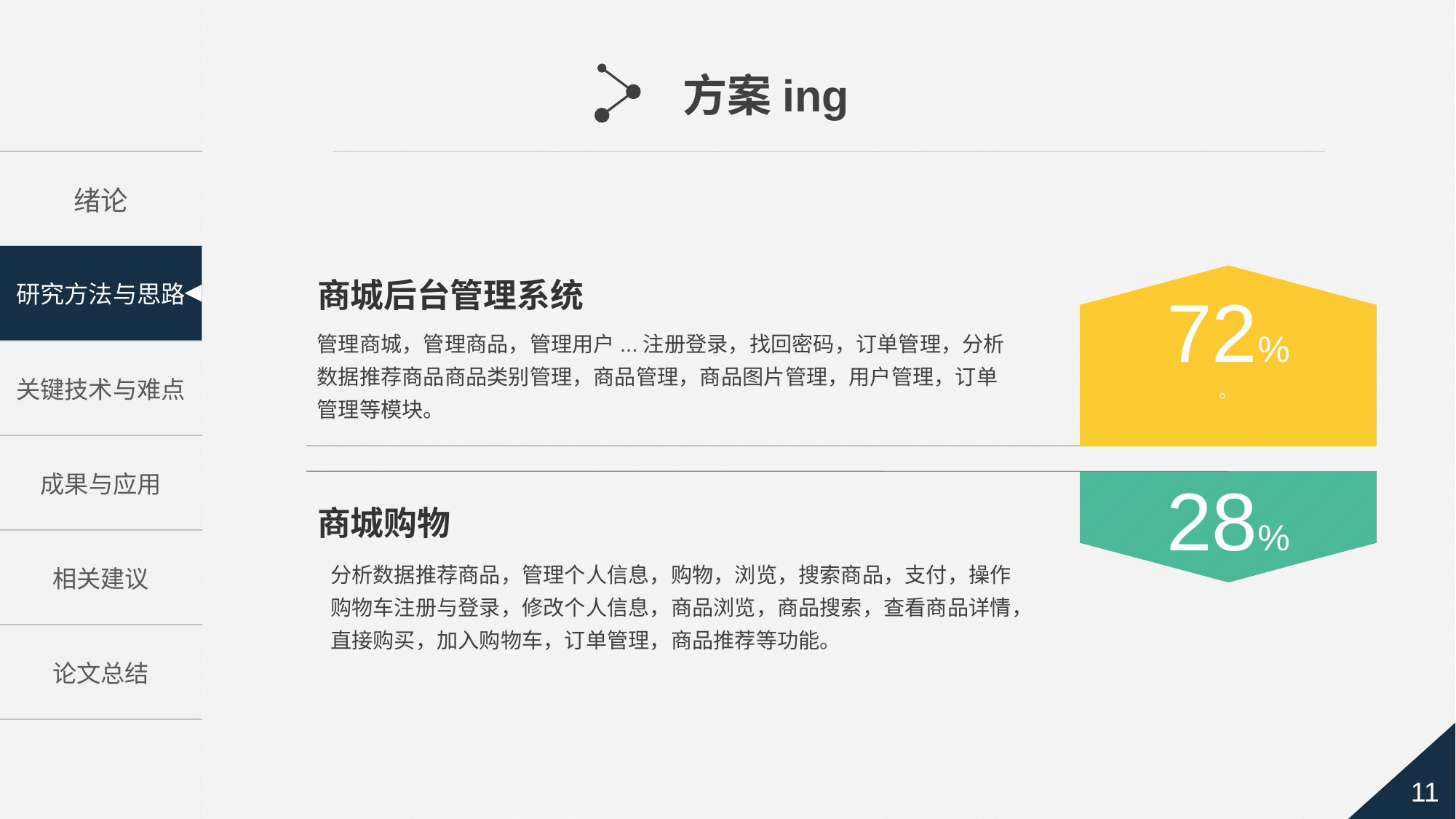

方案ing
72%
。
商城后台管理系统
管理商城，管理商品，管理用户...注册登录，找回密码，订单管理，分析数据推荐商品商品类别管理，商品管理，商品图片管理，用户管理，订单管理等模块。
28%

商城购物
分析数据推荐商品，管理个人信息，购物，浏览，搜索商品，支付，操作购物车注册与登录，修改个人信息，商品浏览，商品搜索，查看商品详情，直接购买，加入购物车，订单管理，商品推荐等功能。